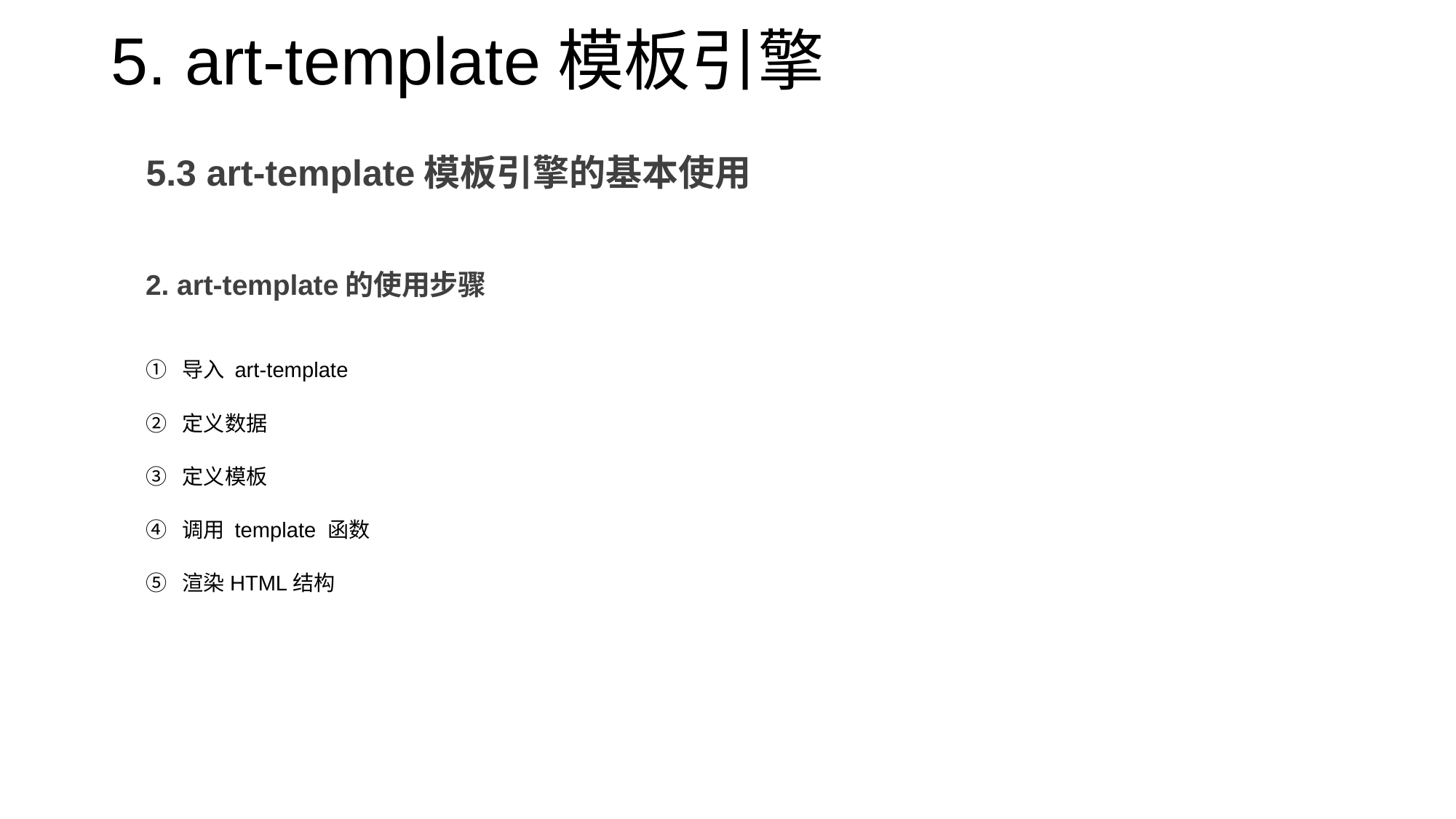

# 5. art-template模板引擎
5.3 art-template模板引擎的基本使用
2. art-template的使用步骤
导入 art-template
定义数据
定义模板
调用 template 函数
渲染HTML结构